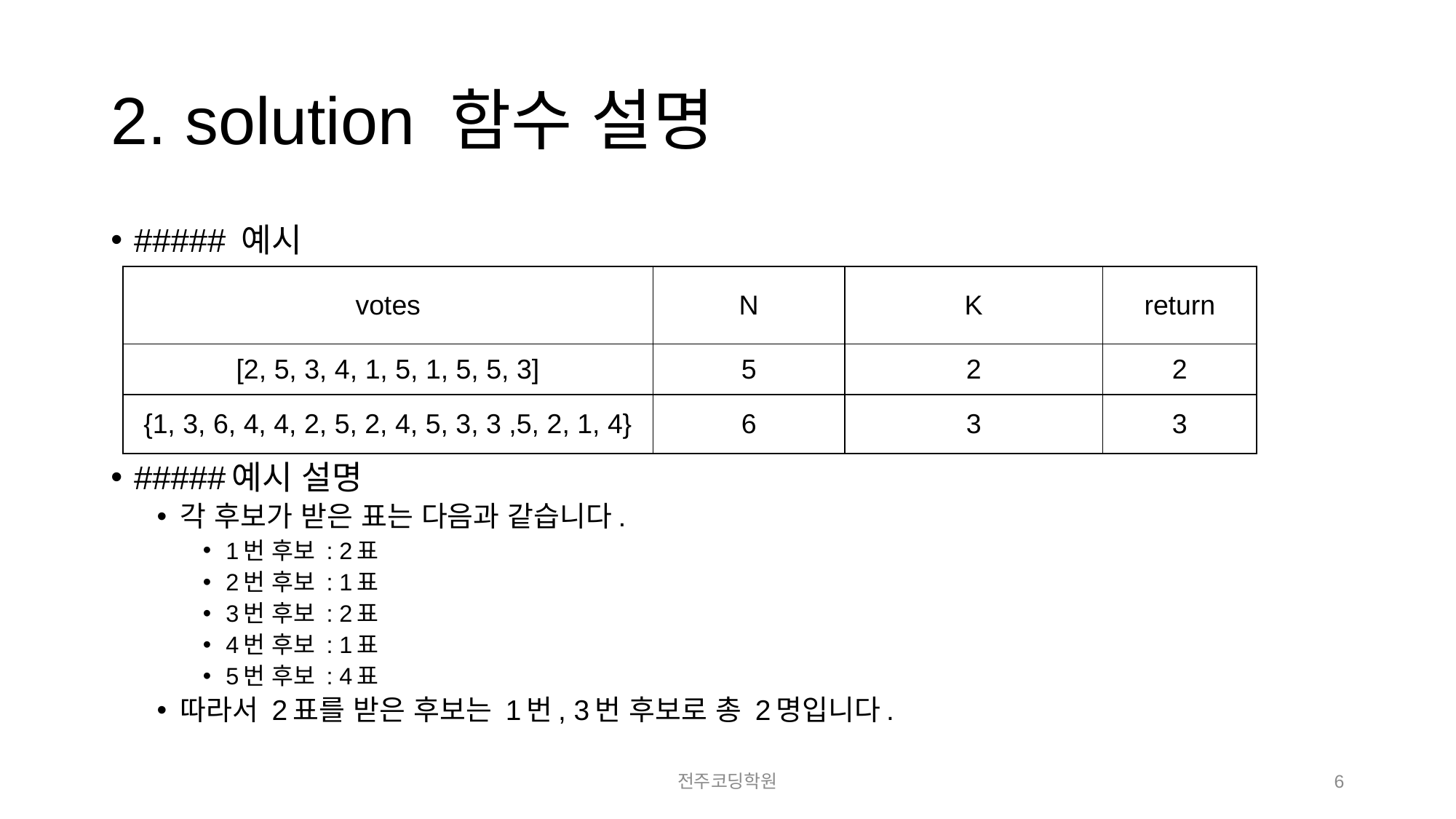

# 2. solution 함수 설명
##### 예시

#####예시 설명
각 후보가 받은 표는 다음과 같습니다.
1번 후보 : 2표
2번 후보 : 1표
3번 후보 : 2표
4번 후보 : 1표
5번 후보 : 4표
따라서 2표를 받은 후보는 1번, 3번 후보로 총 2명입니다.

| votes | N | K | return |
| --- | --- | --- | --- |
| [2, 5, 3, 4, 1, 5, 1, 5, 5, 3] | 5 | 2 | 2 |
| {1, 3, 6, 4, 4, 2, 5, 2, 4, 5, 3, 3 ,5, 2, 1, 4} | 6 | 3 | 3 |
전주코딩학원
6